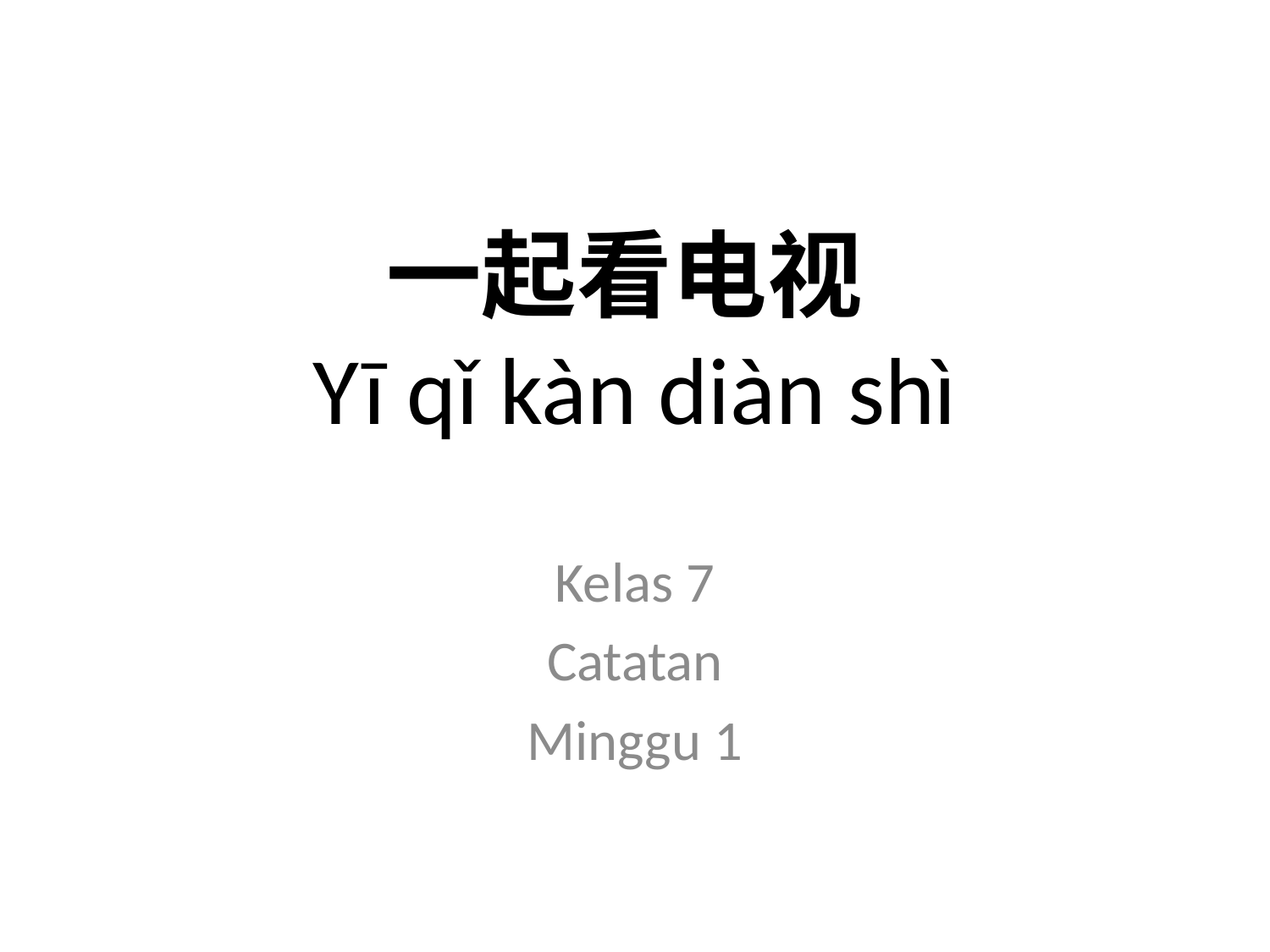

# 一起看电视 Yī qǐ kàn diàn shì
Kelas 7
Catatan
Minggu 1